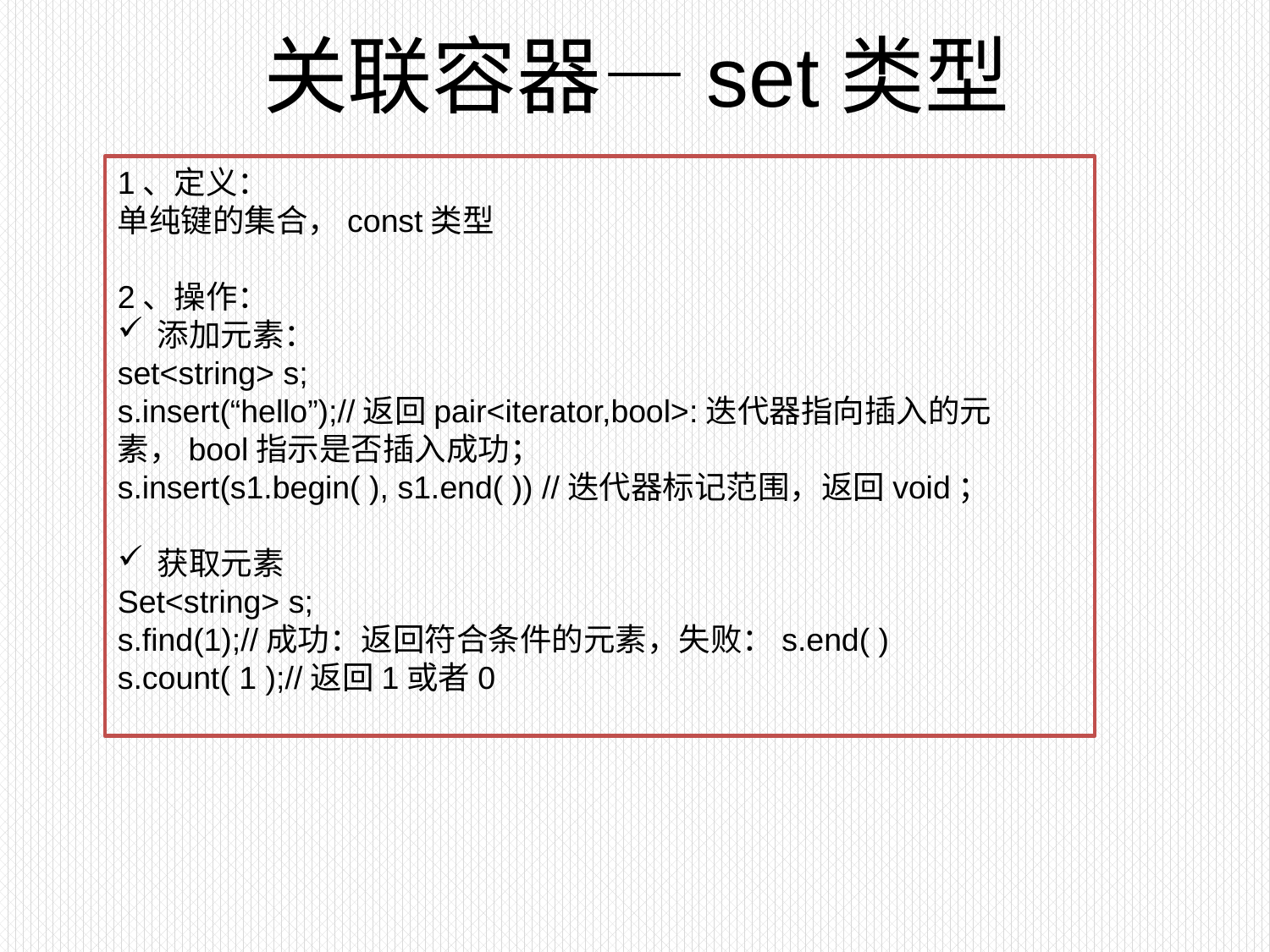

# 关联容器—set类型
1、定义：
单纯键的集合，const类型

2、操作：
添加元素：
set<string> s;
s.insert(“hello”);//返回pair<iterator,bool>:迭代器指向插入的元素，bool指示是否插入成功；
s.insert(s1.begin( ), s1.end( )) //迭代器标记范围，返回void；

获取元素
Set<string> s;
s.find(1);//成功：返回符合条件的元素，失败：s.end( )
s.count( 1 );//返回1或者0